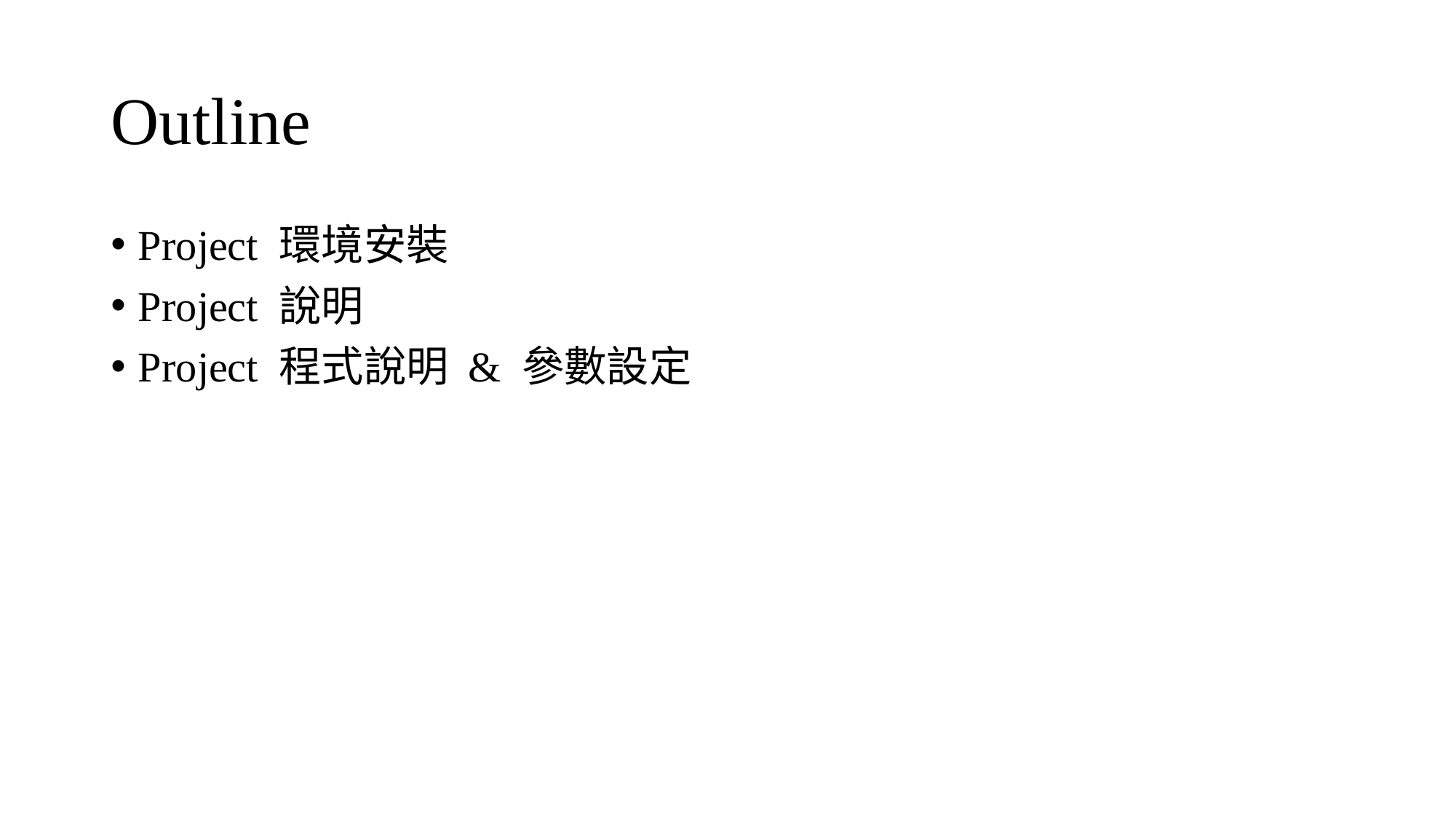

# Outline
Project 環境安裝
Project 說明
Project 程式說明 & 參數設定